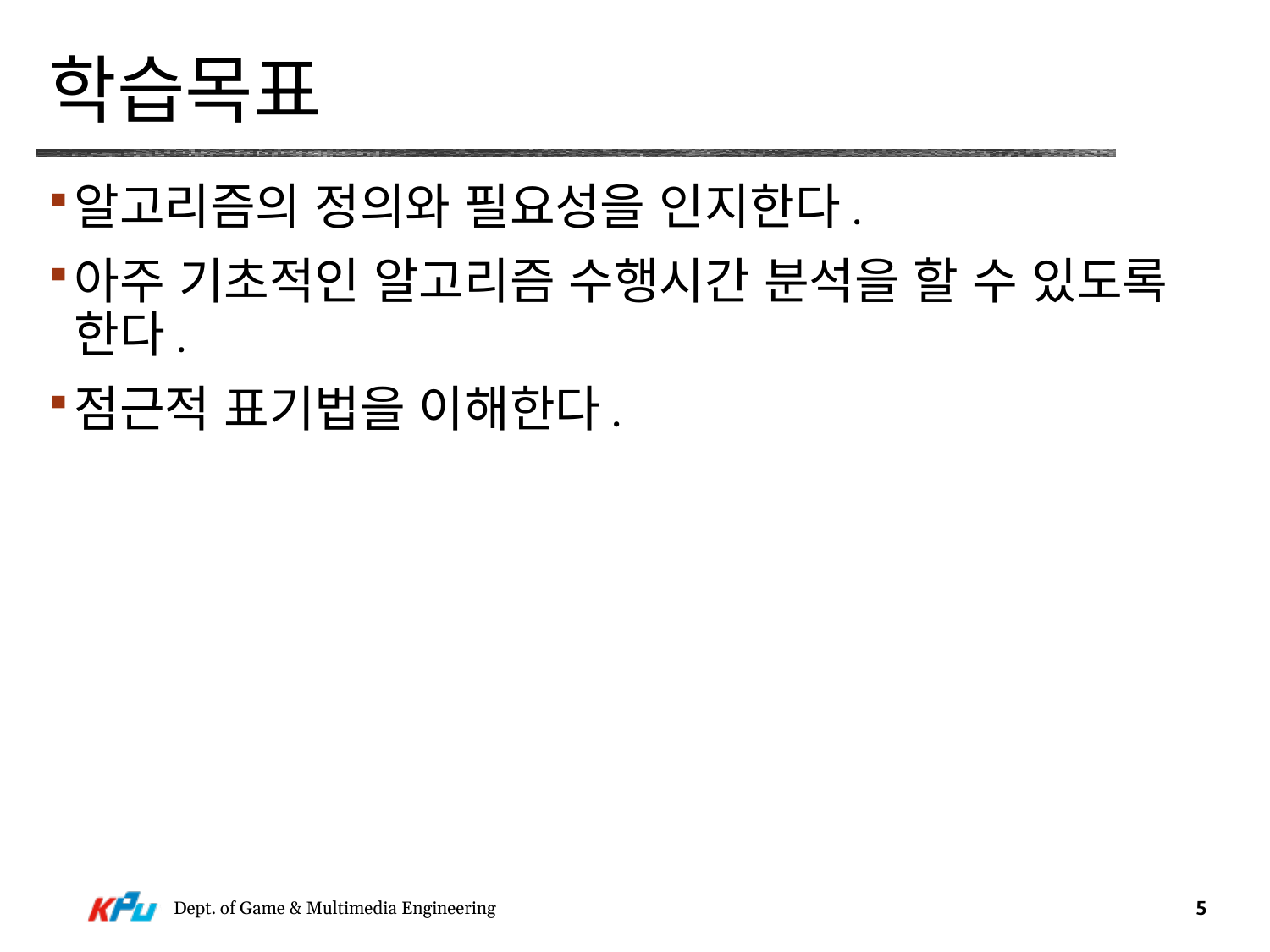

# 학습목표
알고리즘의 정의와 필요성을 인지한다.
아주 기초적인 알고리즘 수행시간 분석을 할 수 있도록 한다.
점근적 표기법을 이해한다.
Dept. of Game & Multimedia Engineering
5